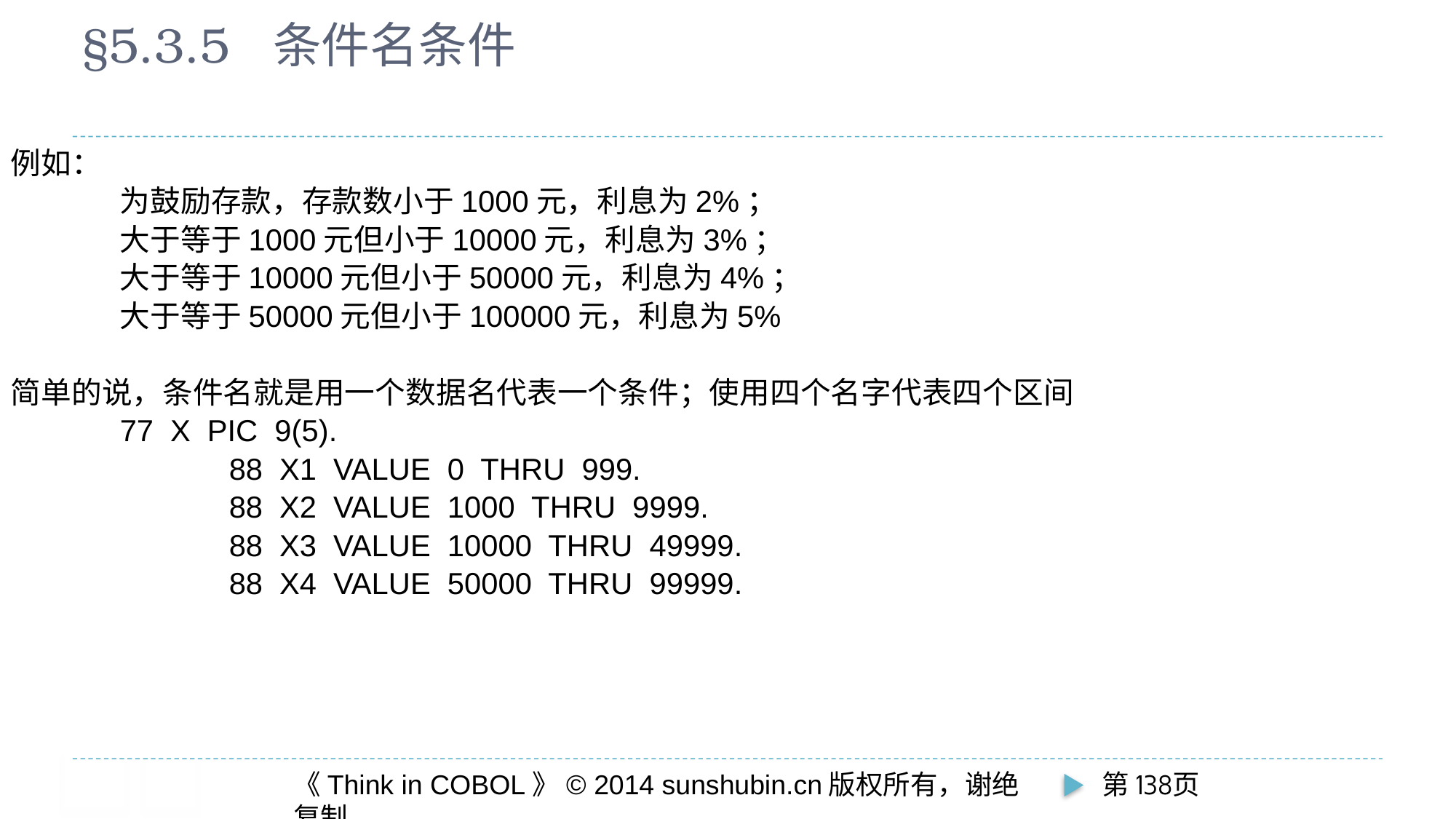

# §5.3.5  条件名条件
例如：
	为鼓励存款，存款数小于1000元，利息为2%；
	大于等于1000元但小于10000元，利息为3%；
	大于等于10000元但小于50000元，利息为4%；
	大于等于50000元但小于100000元，利息为5%

简单的说，条件名就是用一个数据名代表一个条件；使用四个名字代表四个区间
	77  X  PIC  9(5).
		88  X1  VALUE  0  THRU  999.
		88  X2  VALUE  1000  THRU  9999.
		88  X3  VALUE  10000  THRU  49999.
		88  X4  VALUE  50000  THRU  99999.